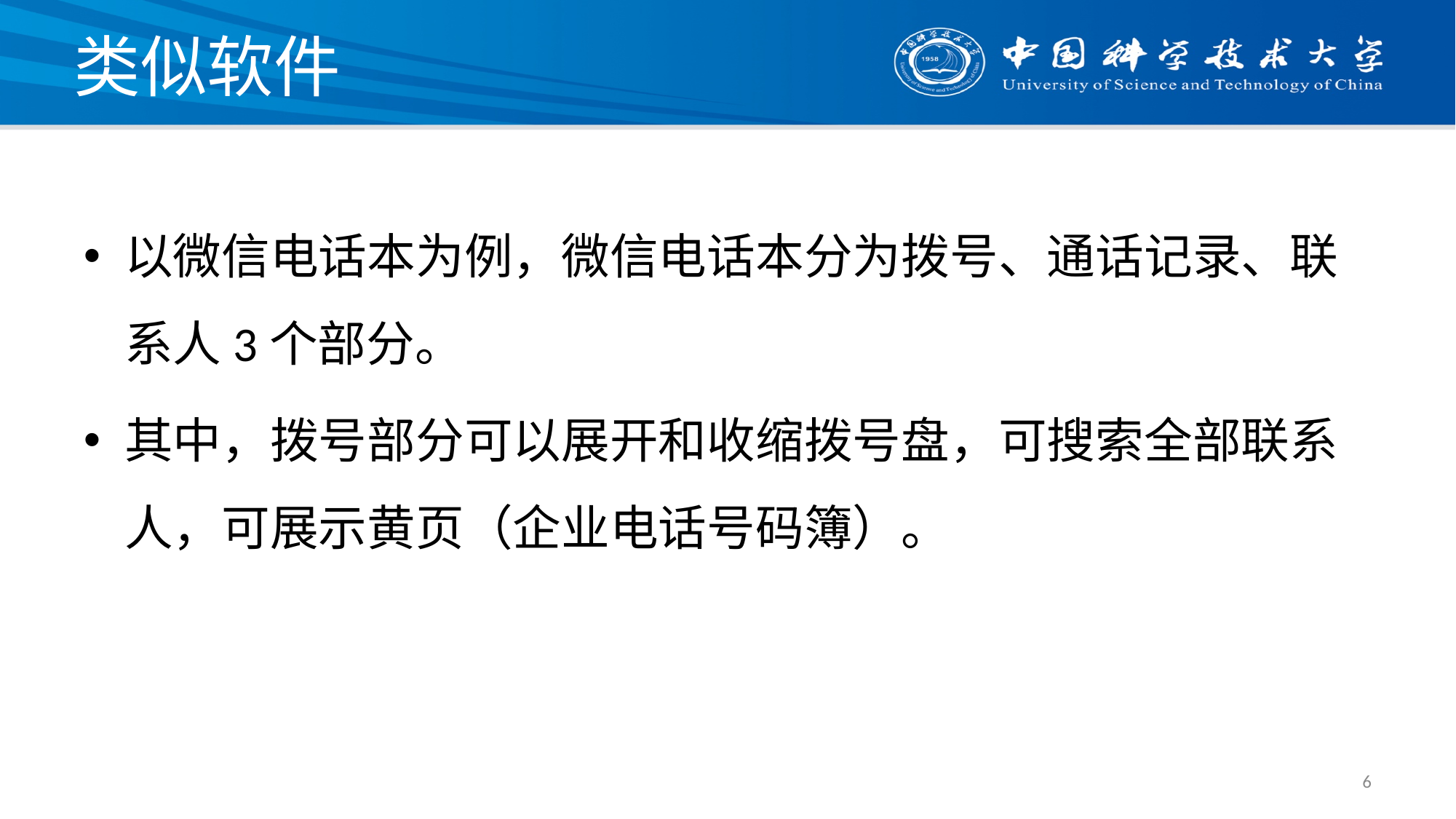

# 类似软件
以微信电话本为例，微信电话本分为拨号、通话记录、联系人3个部分。
其中，拨号部分可以展开和收缩拨号盘，可搜索全部联系人，可展示黄页（企业电话号码簿）。
6